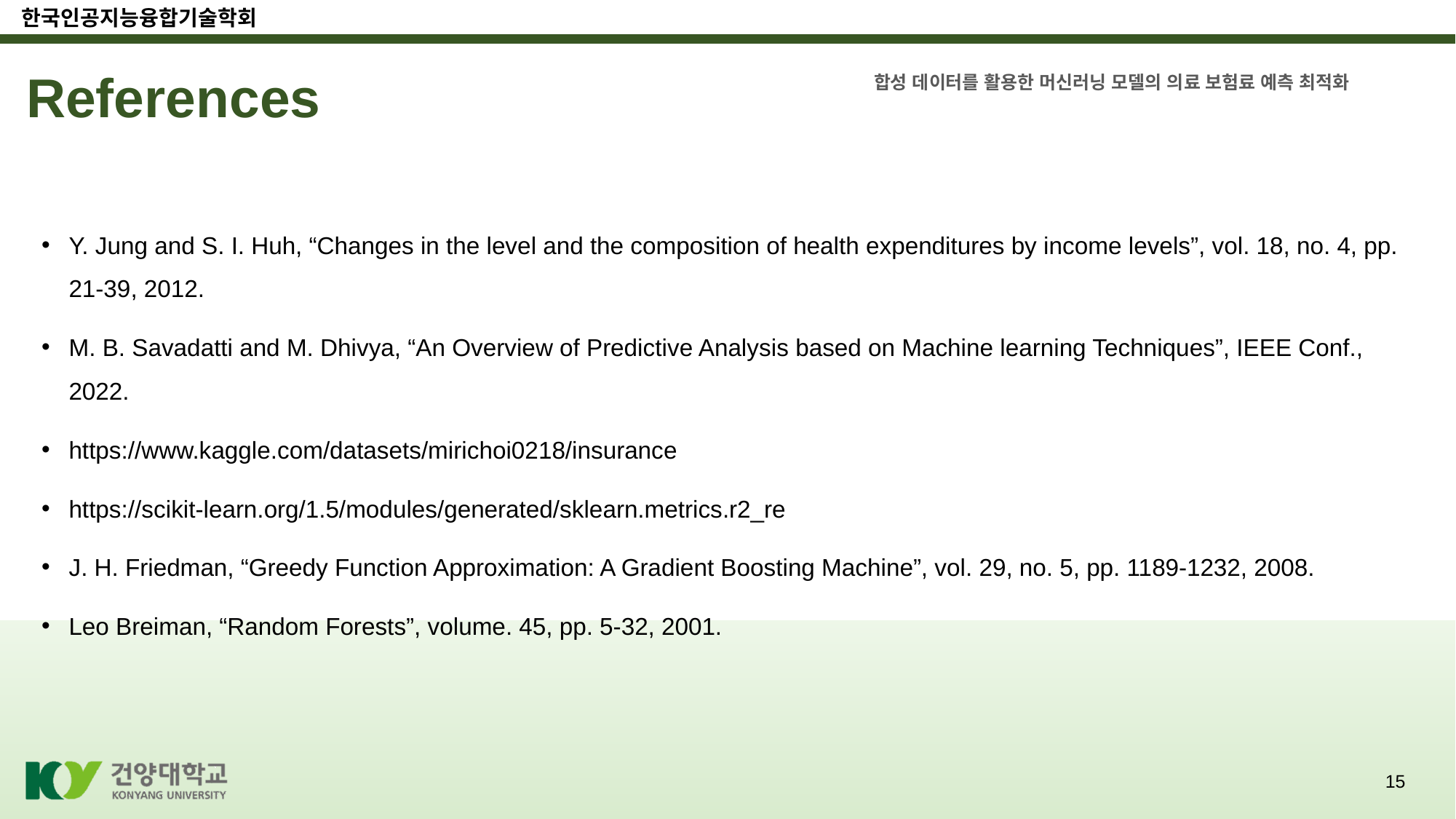

References
합성 데이터를 활용한 머신러닝 모델의 의료 보험료 예측 최적화
Y. Jung and S. I. Huh, “Changes in the level and the composition of health expenditures by income levels”, vol. 18, no. 4, pp. 21-39, 2012.
M. B. Savadatti and M. Dhivya, “An Overview of Predictive Analysis based on Machine learning Techniques”, IEEE Conf., 2022.
https://www.kaggle.com/datasets/mirichoi0218/insurance
https://scikit-learn.org/1.5/modules/generated/sklearn.metrics.r2_re
J. H. Friedman, “Greedy Function Approximation: A Gradient Boosting Machine”, vol. 29, no. 5, pp. 1189-1232, 2008.
Leo Breiman, “Random Forests”, volume. 45, pp. 5-32, 2001.

15